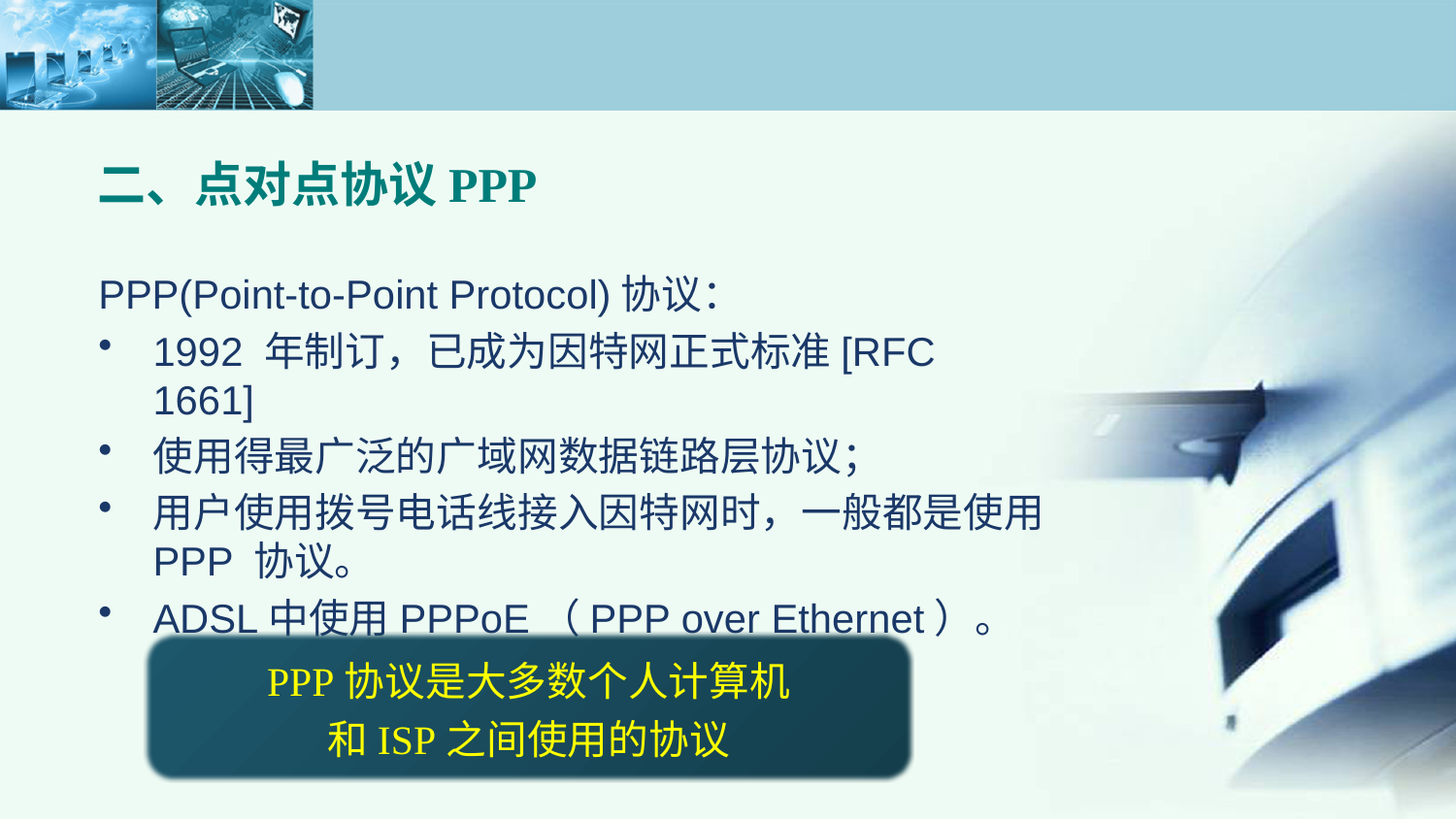

二、点对点协议PPP
PPP(Point-to-Point Protocol)协议：
1992 年制订，已成为因特网正式标准[RFC 1661]
使用得最广泛的广域网数据链路层协议；
用户使用拨号电话线接入因特网时，一般都是使用 PPP 协议。
ADSL中使用PPPoE（PPP over Ethernet）。
PPP协议是大多数个人计算机
和ISP之间使用的协议